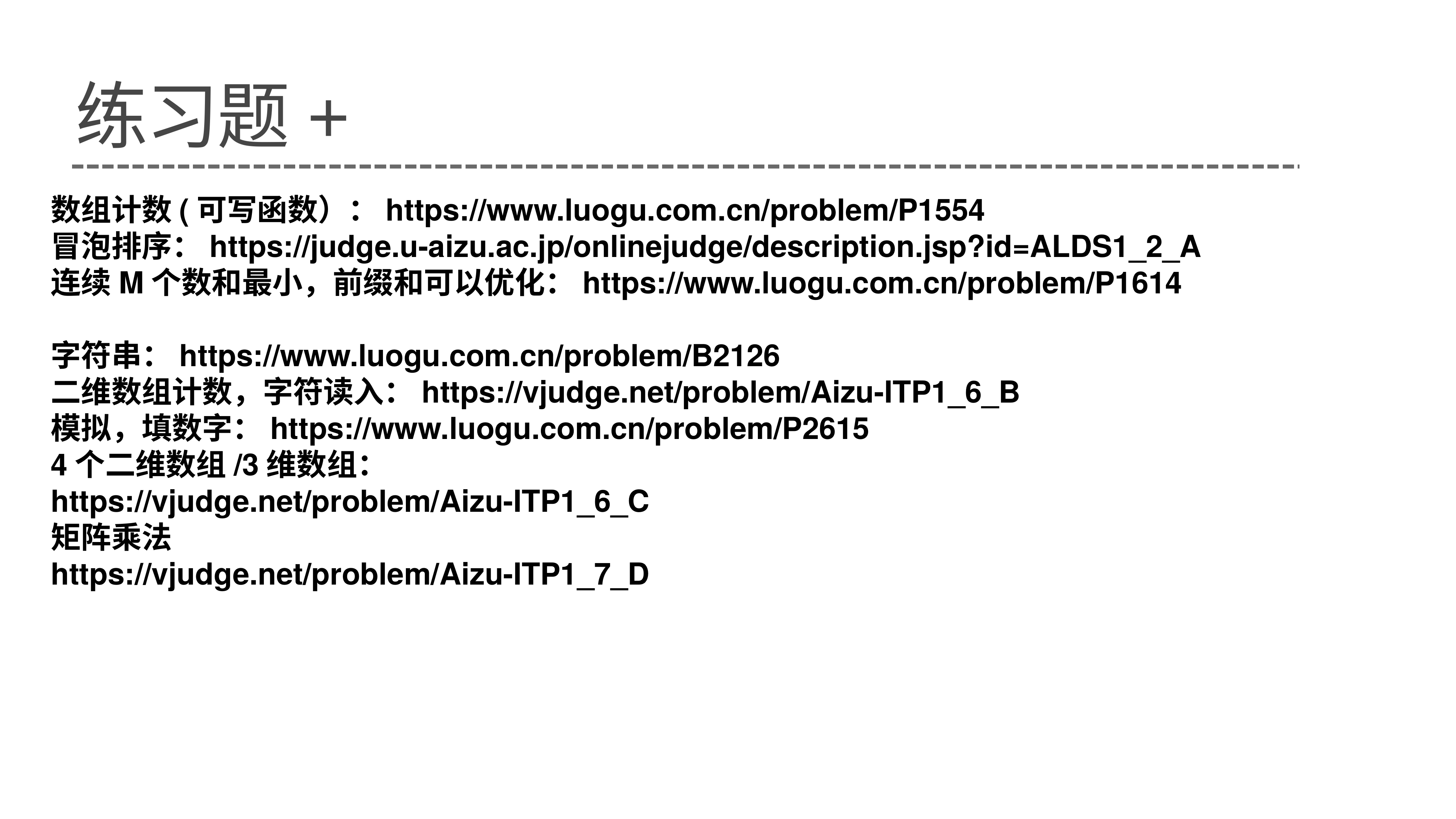

# 练习题+
数组计数(可写函数）：https://www.luogu.com.cn/problem/P1554
冒泡排序：https://judge.u-aizu.ac.jp/onlinejudge/description.jsp?id=ALDS1_2_A
连续M个数和最小，前缀和可以优化：https://www.luogu.com.cn/problem/P1614

字符串：https://www.luogu.com.cn/problem/B2126
二维数组计数，字符读入：https://vjudge.net/problem/Aizu-ITP1_6_B
模拟，填数字：https://www.luogu.com.cn/problem/P2615
4个二维数组/3维数组：
https://vjudge.net/problem/Aizu-ITP1_6_C
矩阵乘法
https://vjudge.net/problem/Aizu-ITP1_7_D